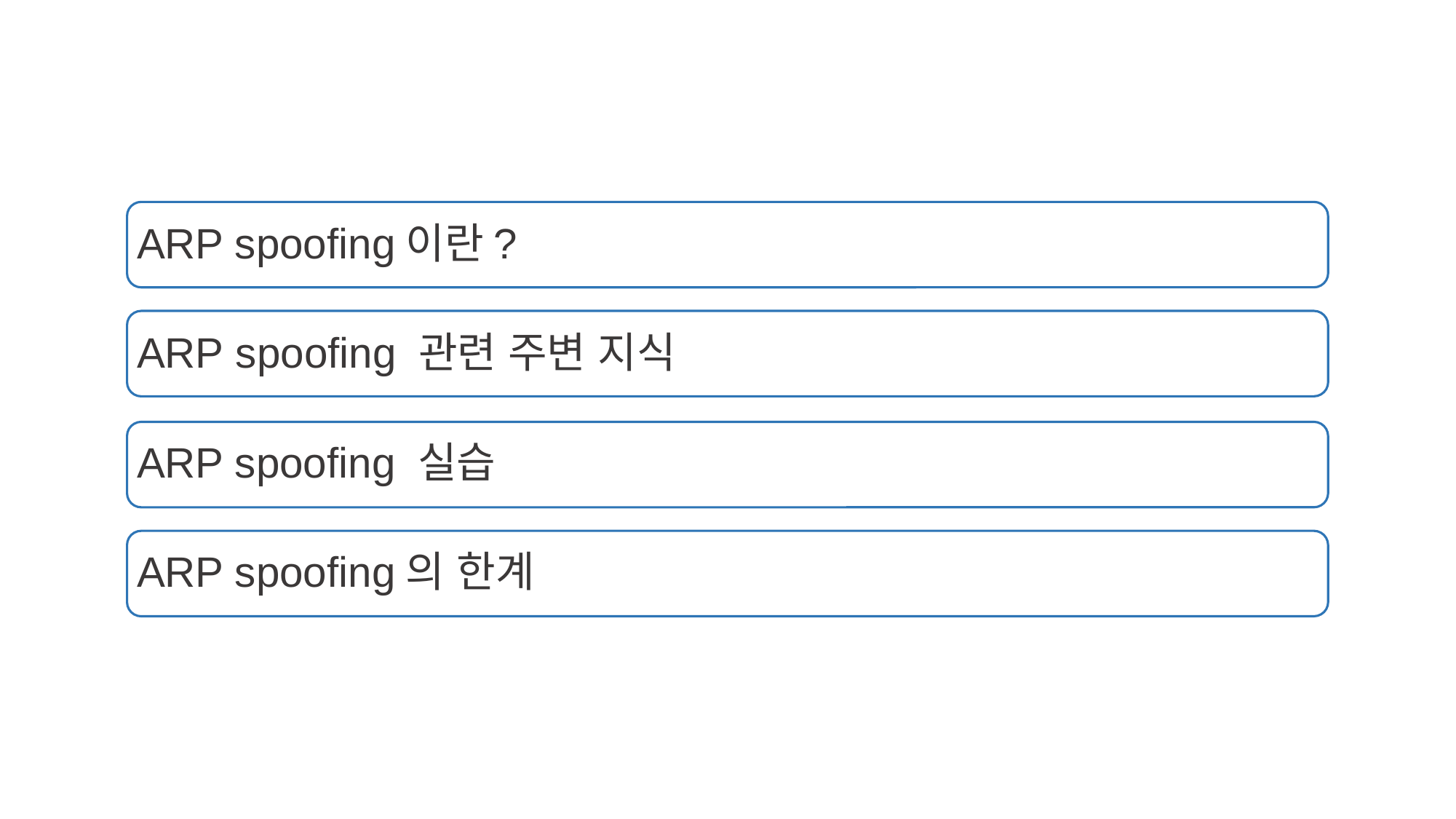

ARP spoofing이란?
ARP spoofing 관련 주변 지식
ARP spoofing 실습
ARP spoofing의 한계